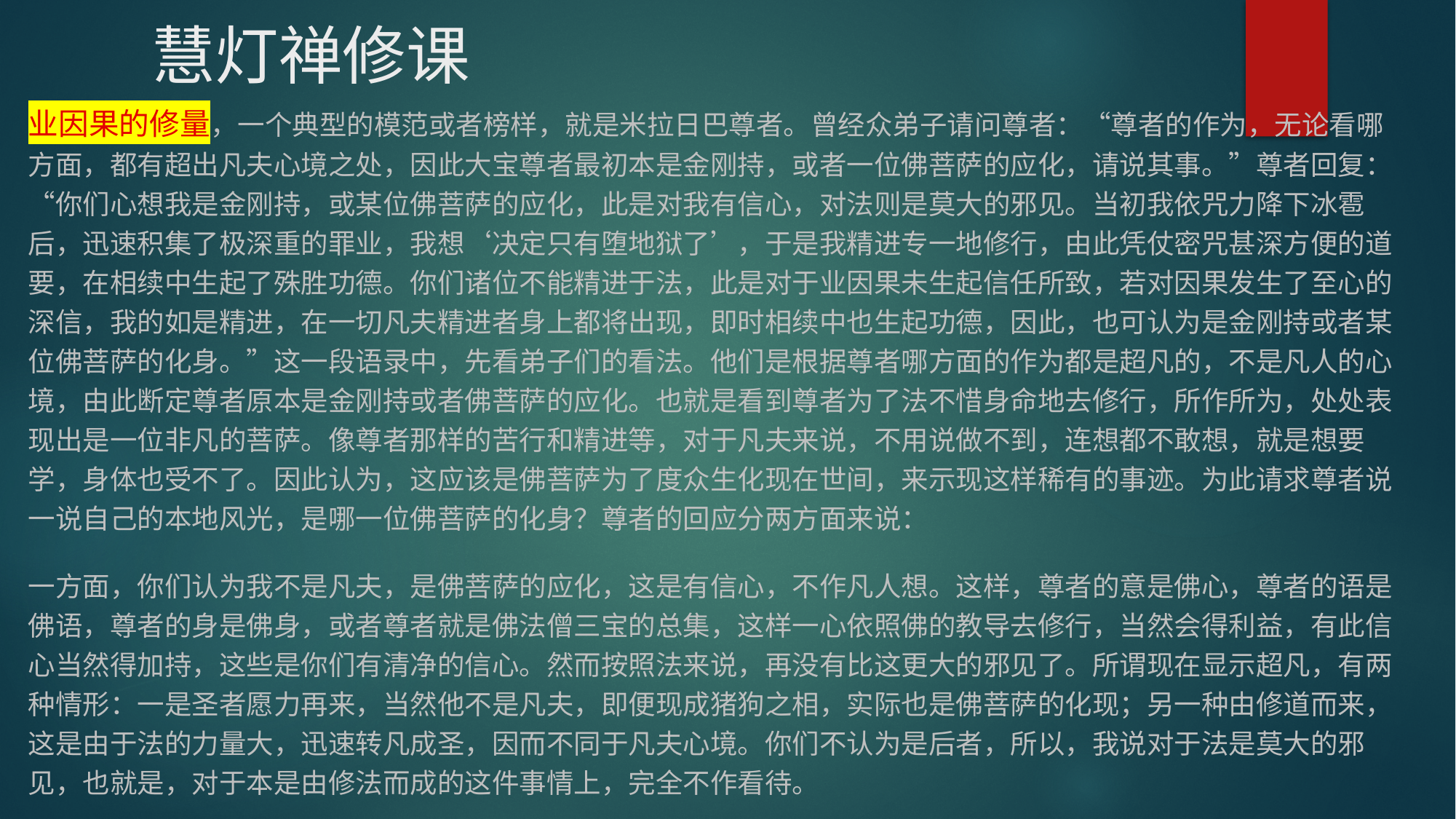

慧灯禅修课
业因果的修量，一个典型的模范或者榜样，就是米拉日巴尊者。曾经众弟子请问尊者：“尊者的作为，无论看哪方面，都有超出凡夫心境之处，因此大宝尊者最初本是金刚持，或者一位佛菩萨的应化，请说其事。”尊者回复：“你们心想我是金刚持，或某位佛菩萨的应化，此是对我有信心，对法则是莫大的邪见。当初我依咒力降下冰雹后，迅速积集了极深重的罪业，我想‘决定只有堕地狱了’，于是我精进专一地修行，由此凭仗密咒甚深方便的道要，在相续中生起了殊胜功德。你们诸位不能精进于法，此是对于业因果未生起信任所致，若对因果发生了至心的深信，我的如是精进，在一切凡夫精进者身上都将出现，即时相续中也生起功德，因此，也可认为是金刚持或者某位佛菩萨的化身。”这一段语录中，先看弟子们的看法。他们是根据尊者哪方面的作为都是超凡的，不是凡人的心境，由此断定尊者原本是金刚持或者佛菩萨的应化。也就是看到尊者为了法不惜身命地去修行，所作所为，处处表现出是一位非凡的菩萨。像尊者那样的苦行和精进等，对于凡夫来说，不用说做不到，连想都不敢想，就是想要学，身体也受不了。因此认为，这应该是佛菩萨为了度众生化现在世间，来示现这样稀有的事迹。为此请求尊者说一说自己的本地风光，是哪一位佛菩萨的化身？尊者的回应分两方面来说：
一方面，你们认为我不是凡夫，是佛菩萨的应化，这是有信心，不作凡人想。这样，尊者的意是佛心，尊者的语是佛语，尊者的身是佛身，或者尊者就是佛法僧三宝的总集，这样一心依照佛的教导去修行，当然会得利益，有此信心当然得加持，这些是你们有清净的信心。然而按照法来说，再没有比这更大的邪见了。所谓现在显示超凡，有两种情形：一是圣者愿力再来，当然他不是凡夫，即便现成猪狗之相，实际也是佛菩萨的化现；另一种由修道而来，这是由于法的力量大，迅速转凡成圣，因而不同于凡夫心境。你们不认为是后者，所以，我说对于法是莫大的邪见，也就是，对于本是由修法而成的这件事情上，完全不作看待。